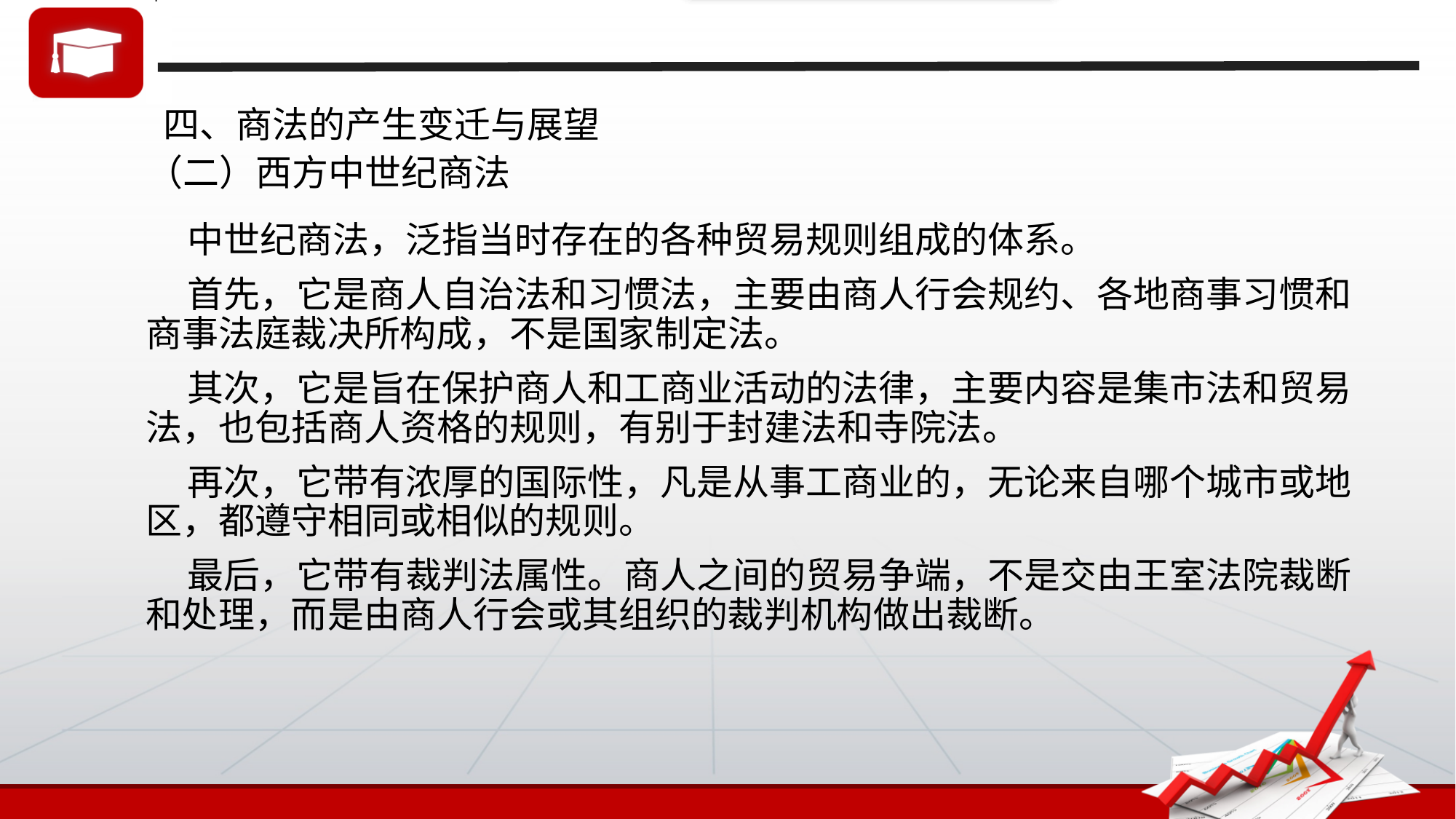

四、商法的产生变迁与展望
（二）西方中世纪商法
    中世纪商法，泛指当时存在的各种贸易规则组成的体系。
    首先，它是商人自治法和习惯法，主要由商人行会规约、各地商事习惯和商事法庭裁决所构成，不是国家制定法。
    其次，它是旨在保护商人和工商业活动的法律，主要内容是集市法和贸易法，也包括商人资格的规则，有别于封建法和寺院法。
    再次，它带有浓厚的国际性，凡是从事工商业的，无论来自哪个城市或地区，都遵守相同或相似的规则。
    最后，它带有裁判法属性。商人之间的贸易争端，不是交由王室法院裁断和处理，而是由商人行会或其组织的裁判机构做出裁断。